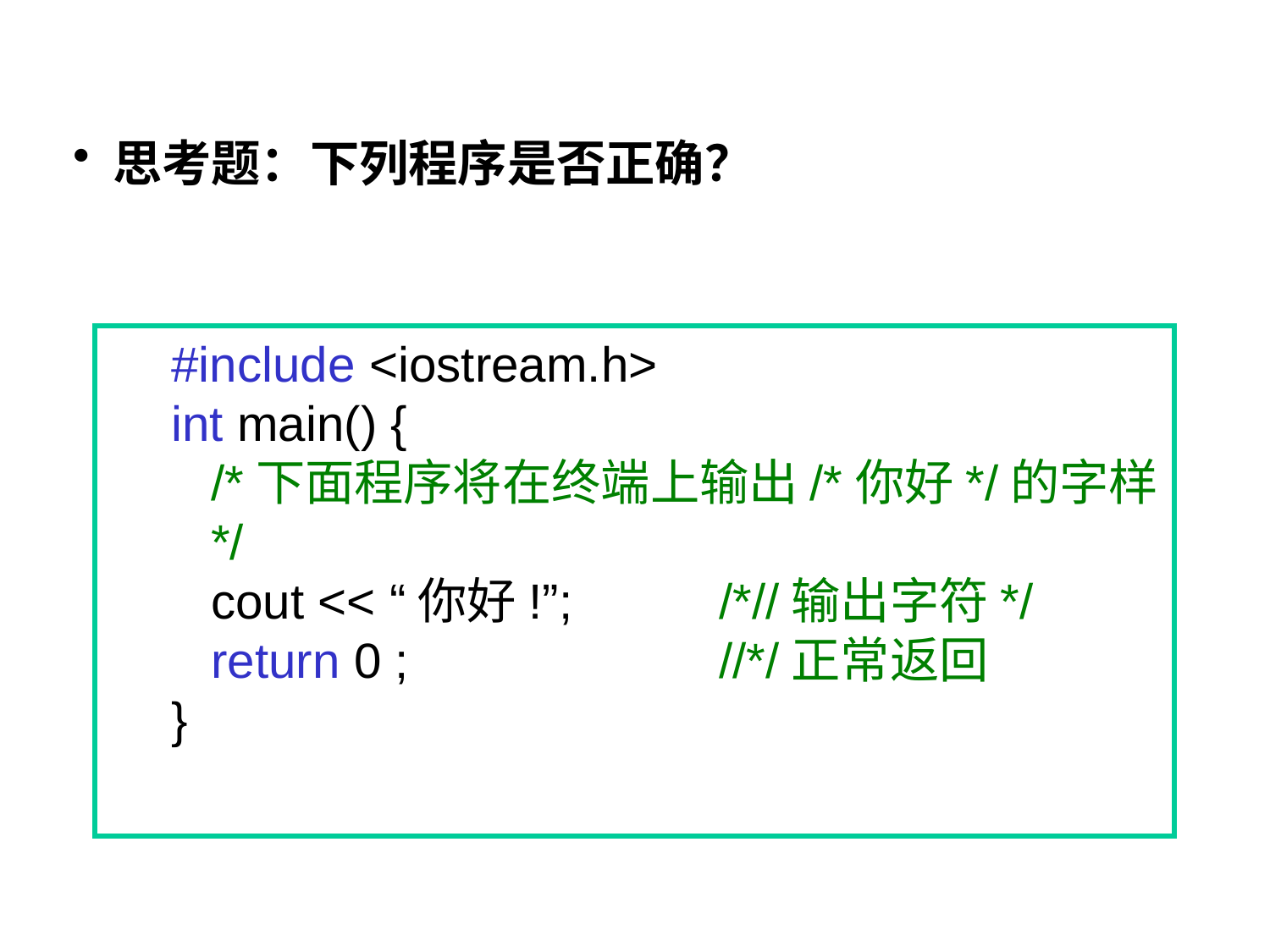

思考题：下列程序是否正确？
#include <iostream.h>
int main() {
	/*下面程序将在终端上输出/*你好*/的字样*/
	cout << “你好!”;		/*//输出字符*/
	return 0 ;			//*/正常返回
}